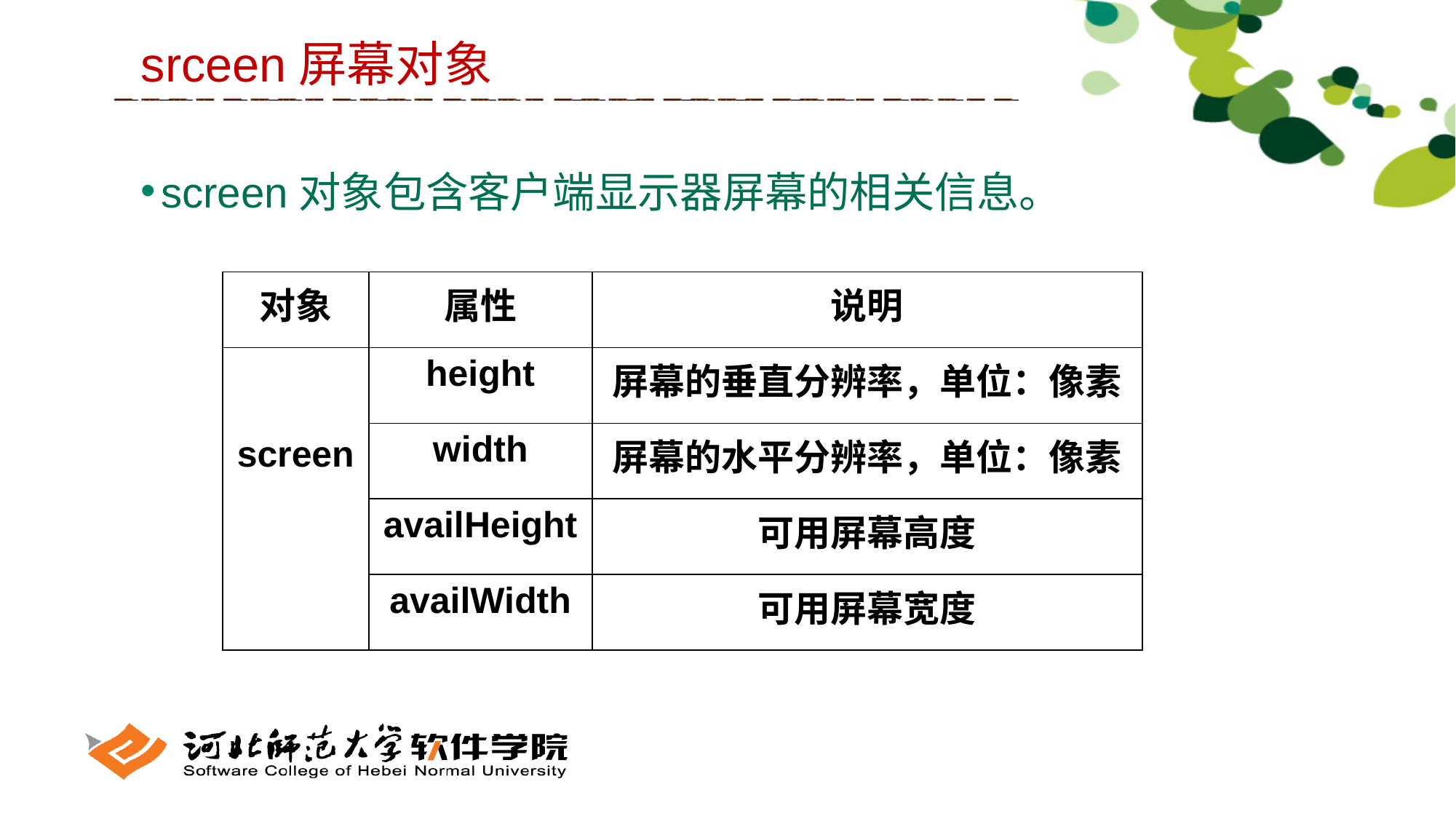

srceen屏幕对象
screen对象包含客户端显示器屏幕的相关信息。
| 对象 | 属性 | 说明 |
| --- | --- | --- |
| screen | height | 屏幕的垂直分辨率，单位：像素 |
|  | width | 屏幕的水平分辨率，单位：像素 |
|  | availHeight | 可用屏幕高度 |
|  | availWidth | 可用屏幕宽度 |